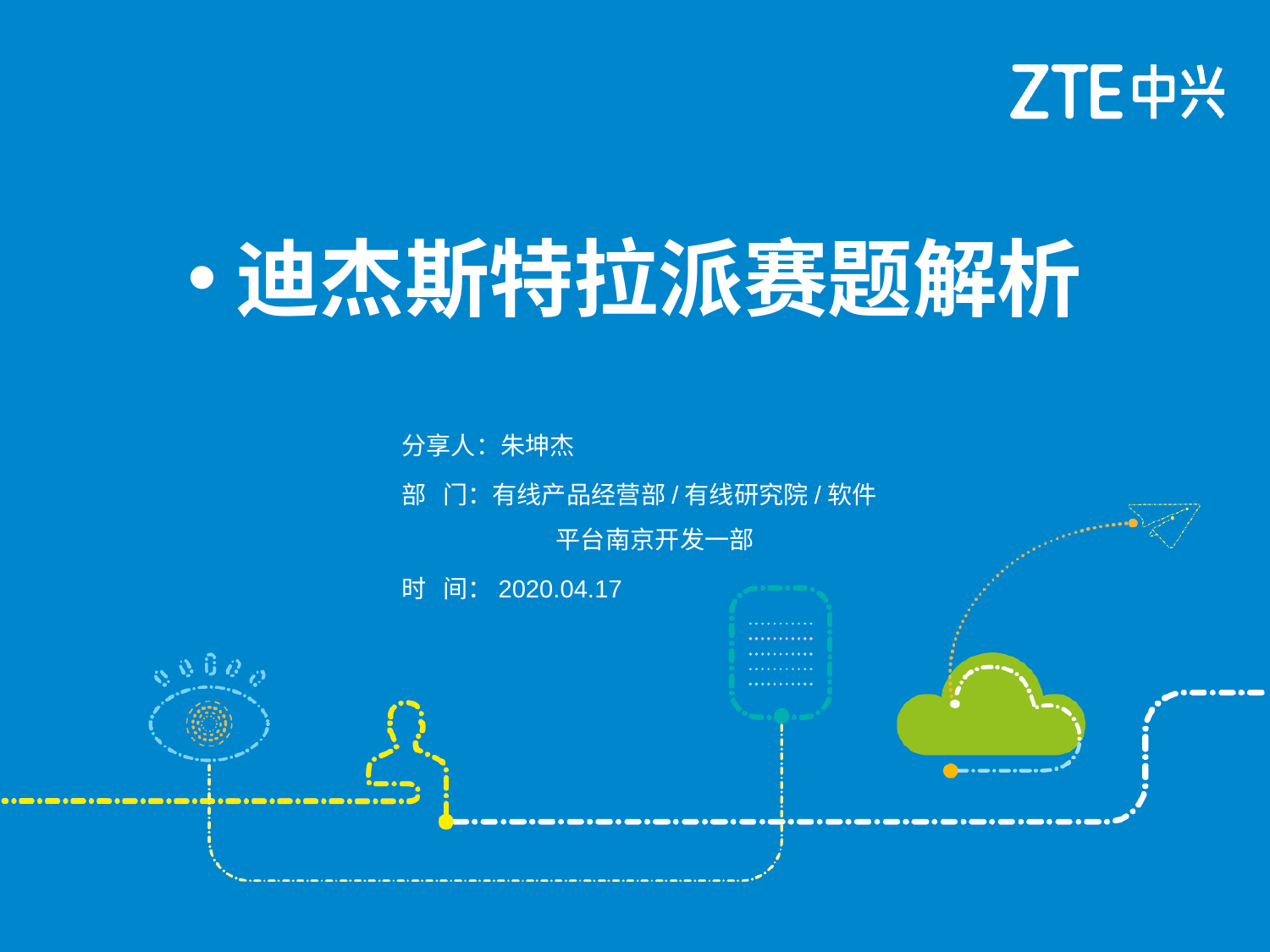

迪杰斯特拉派赛题解析
分享人：朱坤杰
部   门：有线产品经营部/有线研究院/软件    	     平台南京开发一部
时   间：2020.04.17